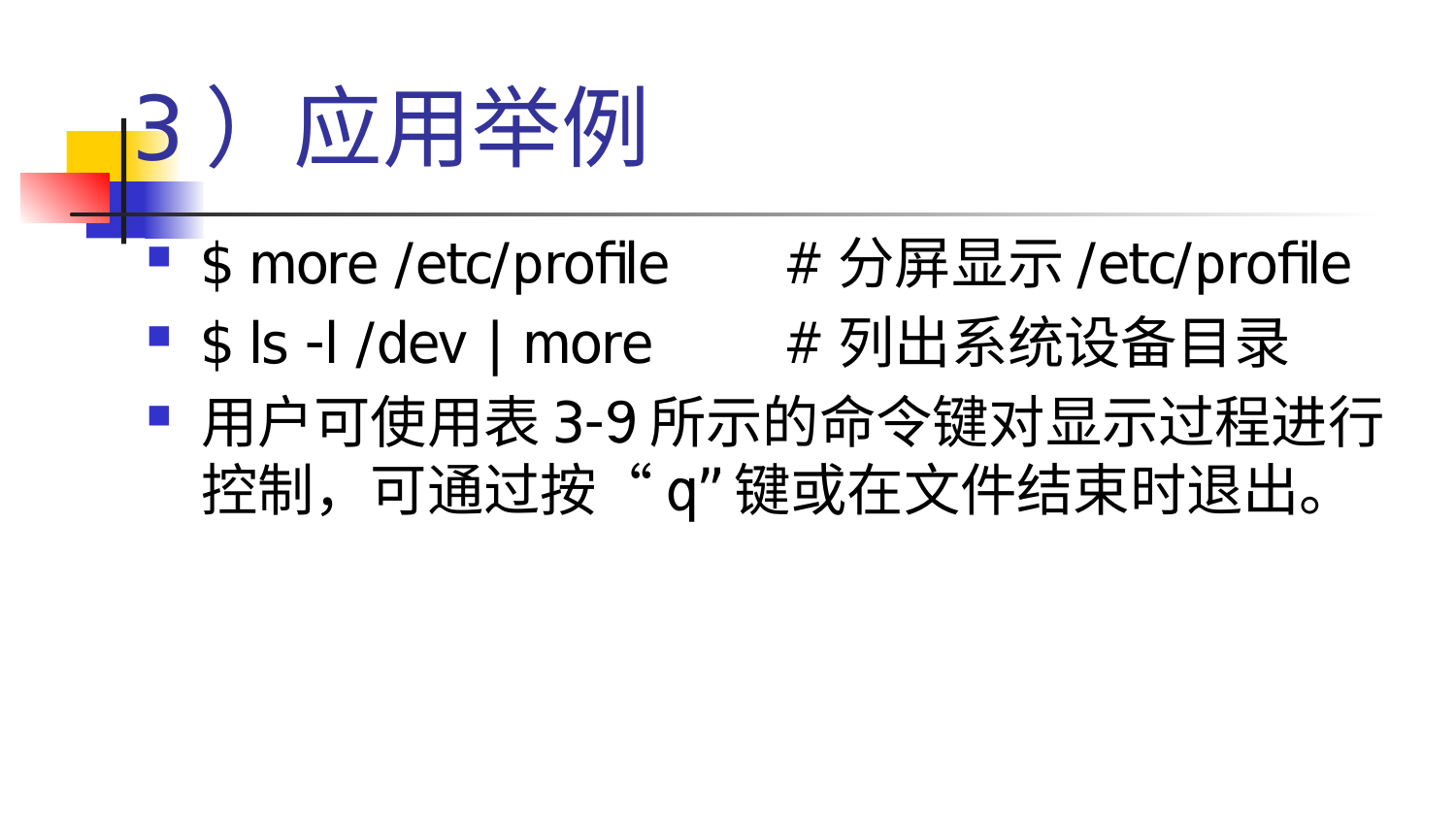

# 3）应用举例
$ more /etc/profile 	#分屏显示/etc/profile
$ ls -l /dev | more 	#列出系统设备目录
用户可使用表3-9所示的命令键对显示过程进行控制，可通过按“q”键或在文件结束时退出。